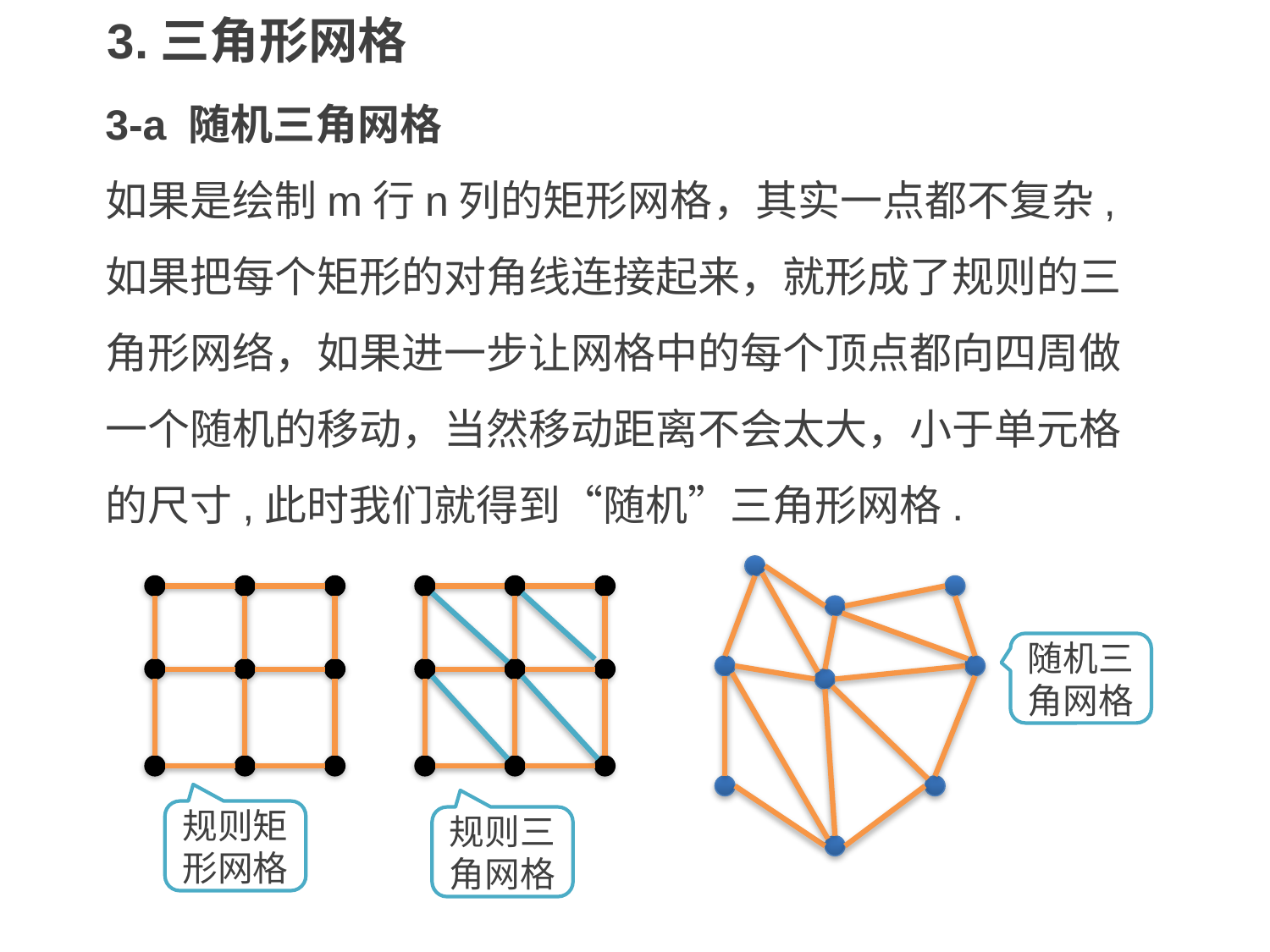

3.三角形网格
3-a 随机三角网格
如果是绘制m行n列的矩形网格，其实一点都不复杂,如果把每个矩形的对角线连接起来，就形成了规则的三角形网络，如果进一步让网格中的每个顶点都向四周做一个随机的移动，当然移动距离不会太大，小于单元格的尺寸,此时我们就得到“随机”三角形网格.

随机三角网格

规则矩形网格
规则三角网格